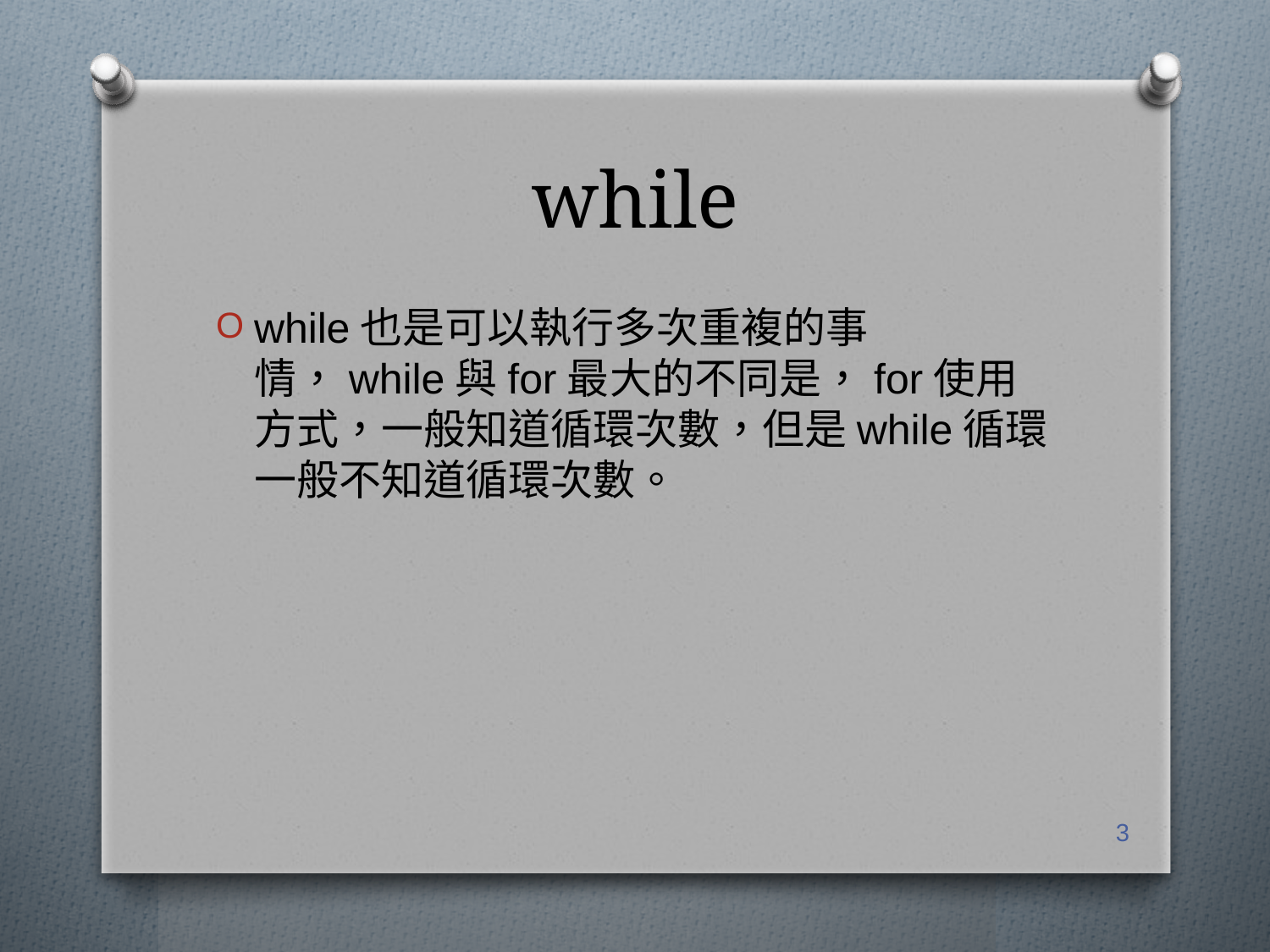

# while
while也是可以執行多次重複的事情，while與for最大的不同是，for使用方式，一般知道循環次數，但是while循環一般不知道循環次數。
3